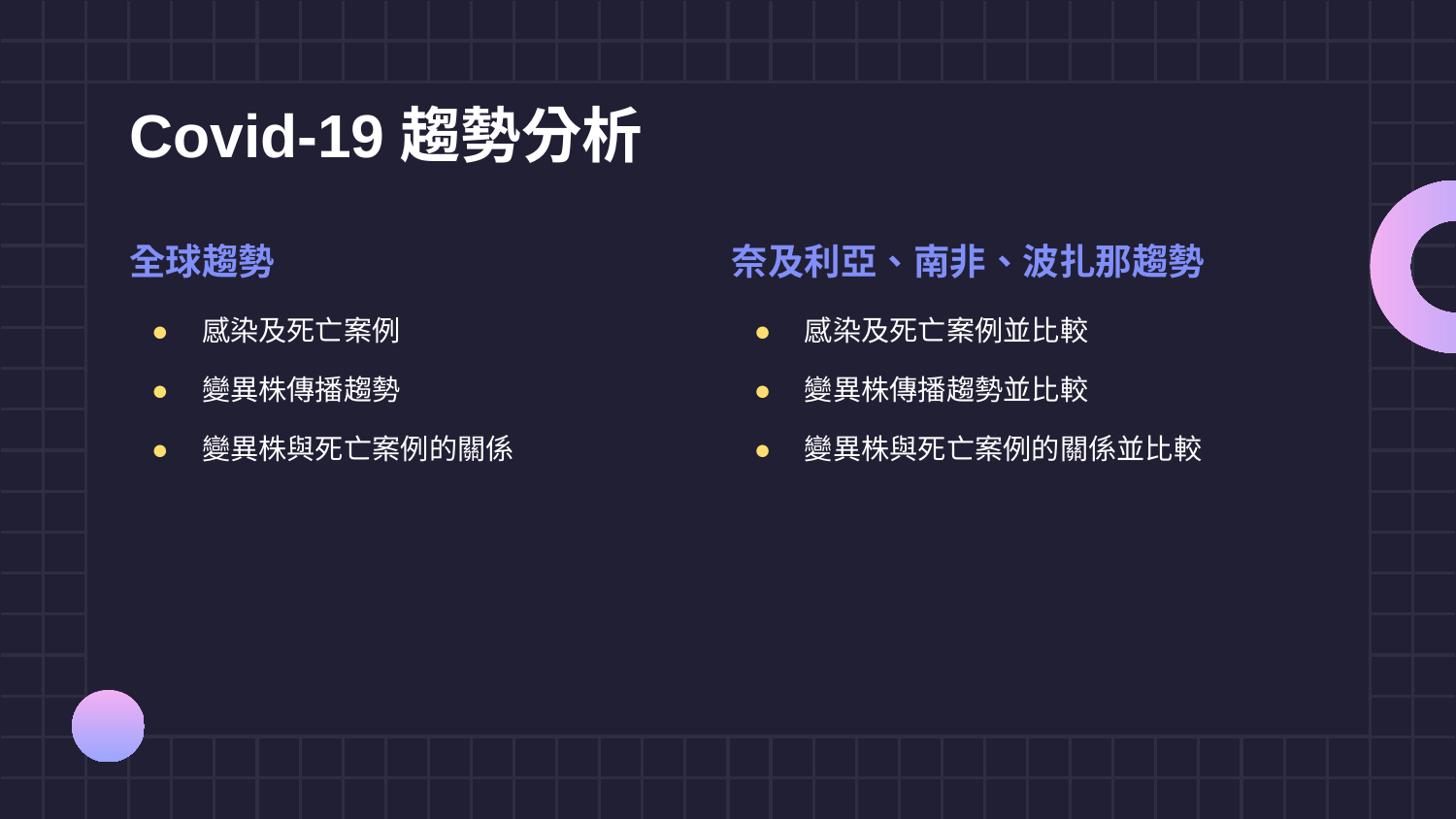

# Covid-19趨勢分析
全球趨勢
奈及利亞、南非、波扎那趨勢
感染及死亡案例
變異株傳播趨勢
變異株與死亡案例的關係
感染及死亡案例並比較
變異株傳播趨勢並比較
變異株與死亡案例的關係並比較